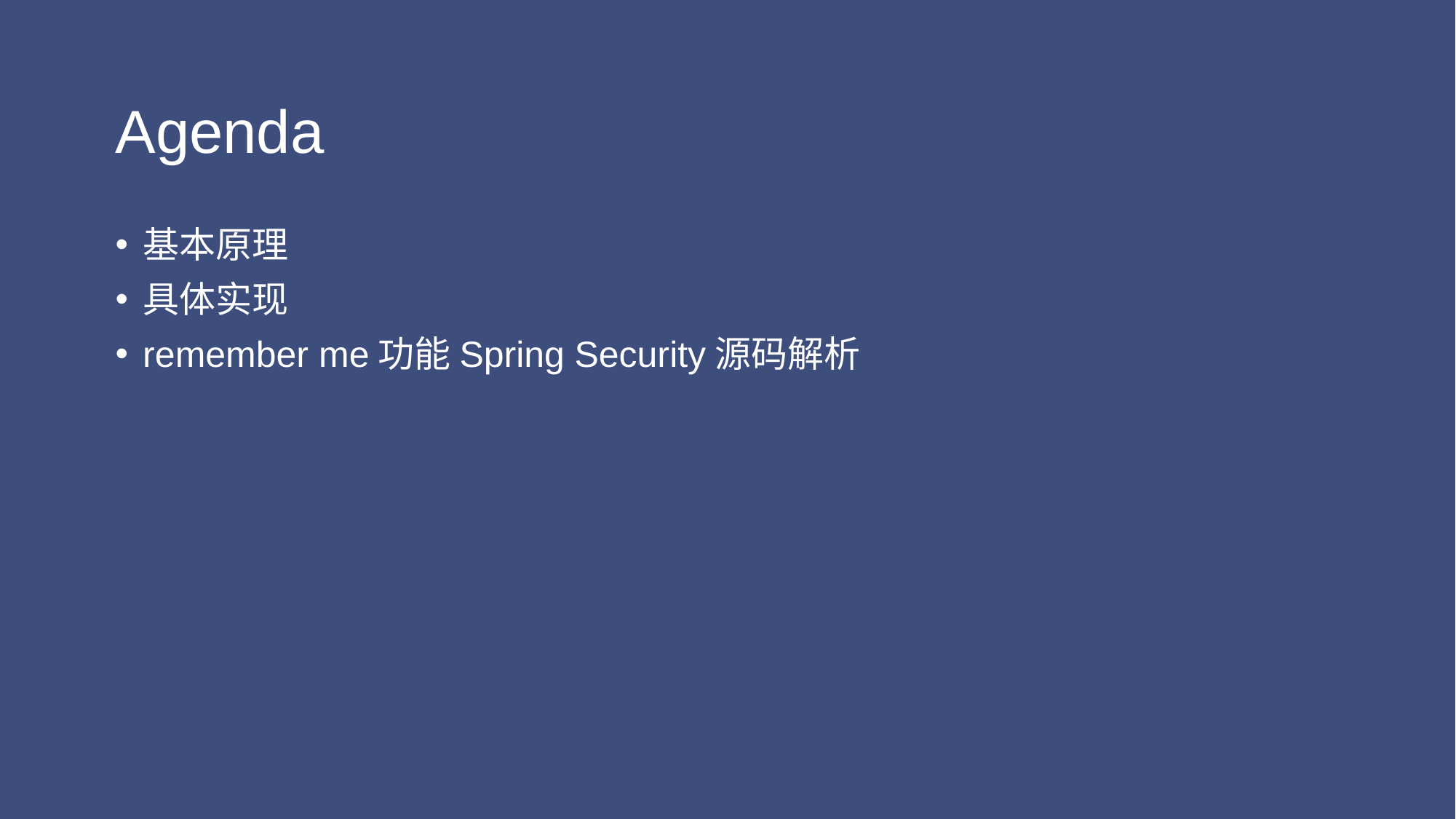

# Agenda
基本原理
具体实现
remember me功能Spring Security源码解析